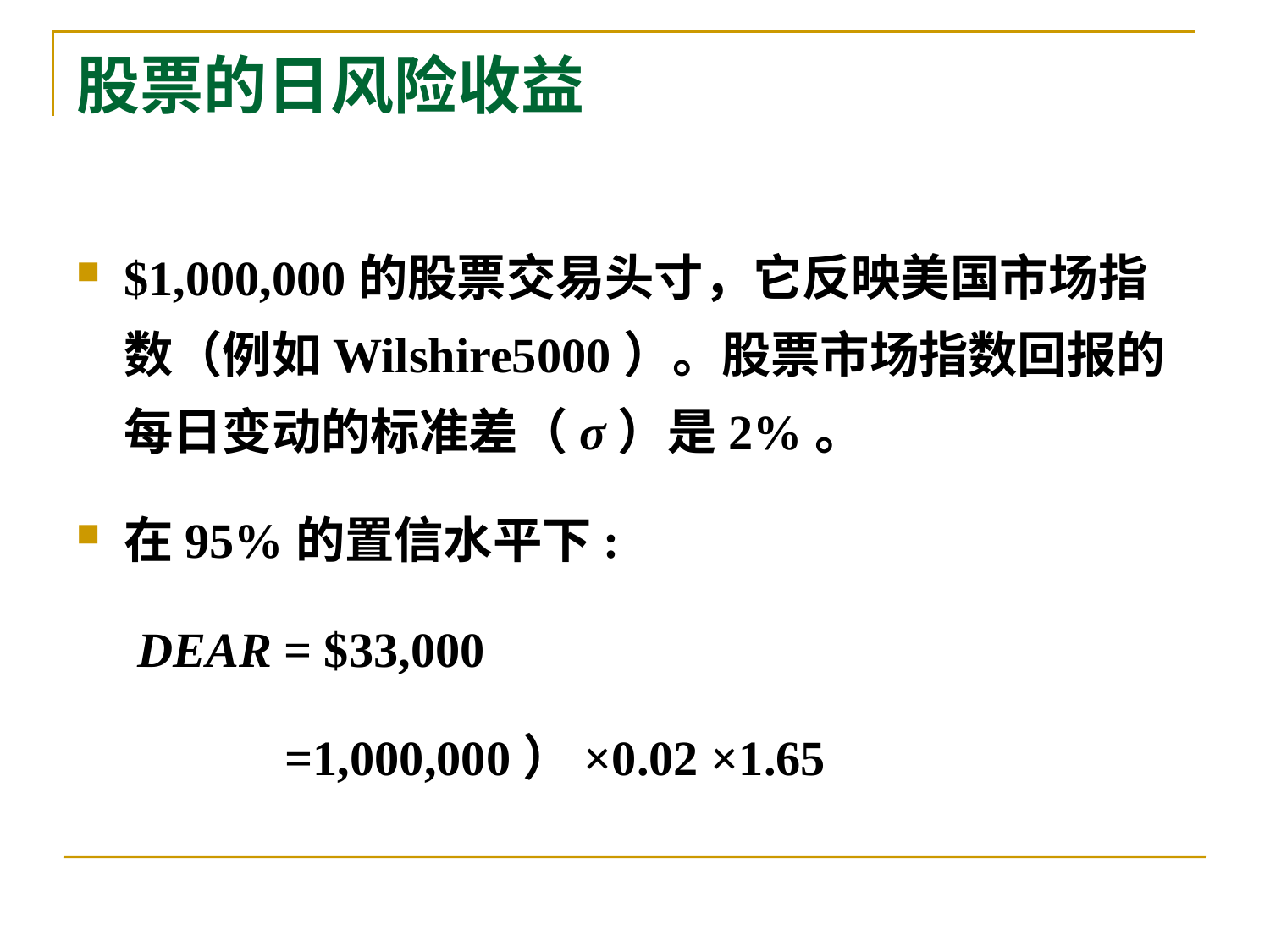

# 股票的日风险收益
$1,000,000的股票交易头寸，它反映美国市场指数（例如Wilshire5000）。股票市场指数回报的每日变动的标准差（σ）是2%。
在95%的置信水平下:
     DEAR = $33,000
                 =1,000,000）×0.02 ×1.65